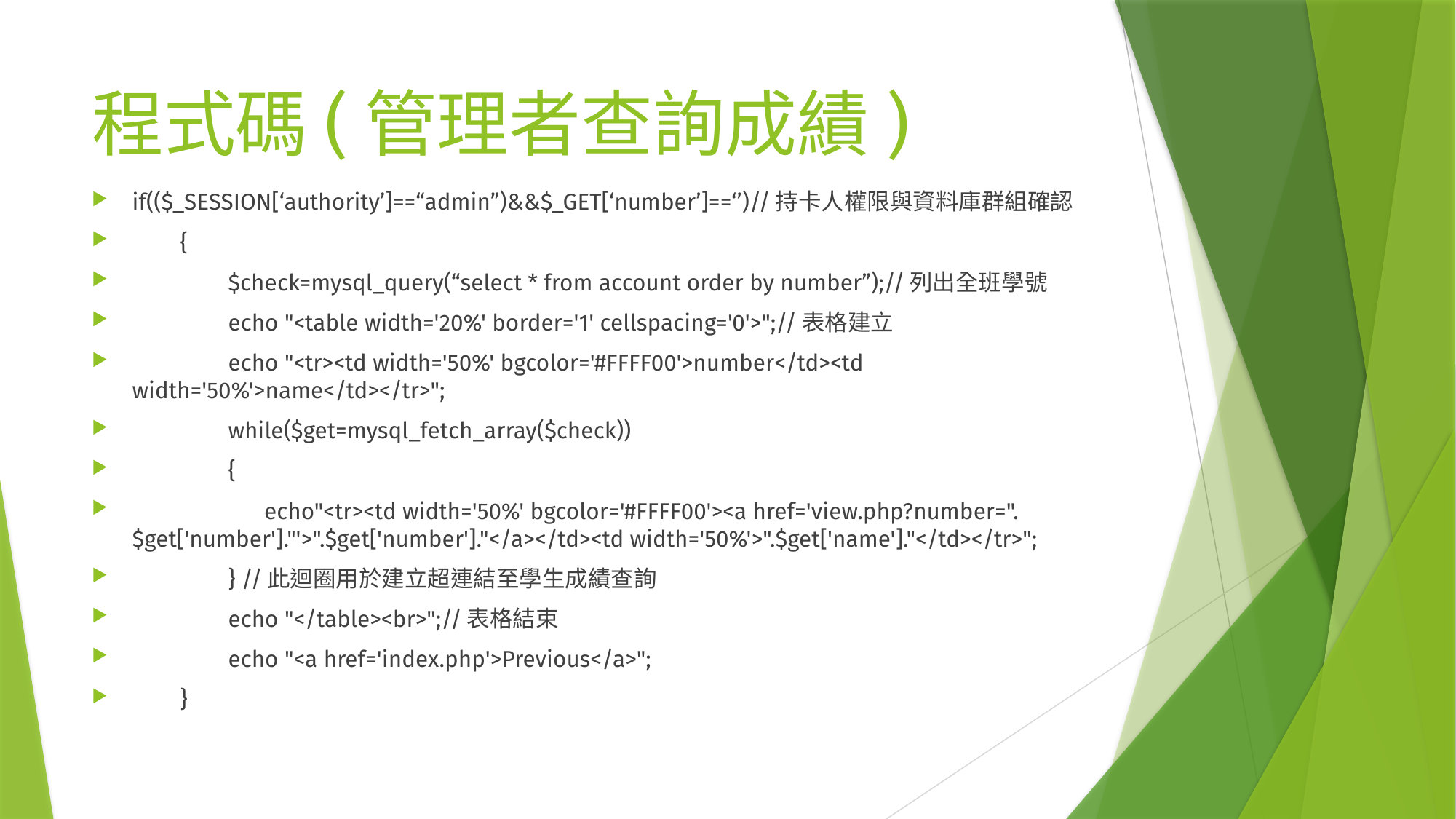

# 程式碼(管理者查詢成績)
if(($_SESSION[‘authority’]==“admin”)&&$_GET[‘number’]==‘’)//持卡人權限與資料庫群組確認
        {
                $check=mysql_query(“select * from account order by number”);//列出全班學號
                echo "<table width='20%' border='1' cellspacing='0'>";//表格建立
                echo "<tr><td width='50%' bgcolor='#FFFF00'>number</td><td width='50%'>name</td></tr>";
                while($get=mysql_fetch_array($check))
                {
                      echo"<tr><td width='50%' bgcolor='#FFFF00'><a href='view.php?number=".$get['number']."'>".$get['number']."</a></td><td width='50%'>".$get['name']."</td></tr>";
                } //此迴圈用於建立超連結至學生成績查詢
                echo "</table><br>";//表格結束
                echo "<a href='index.php'>Previous</a>";
        }